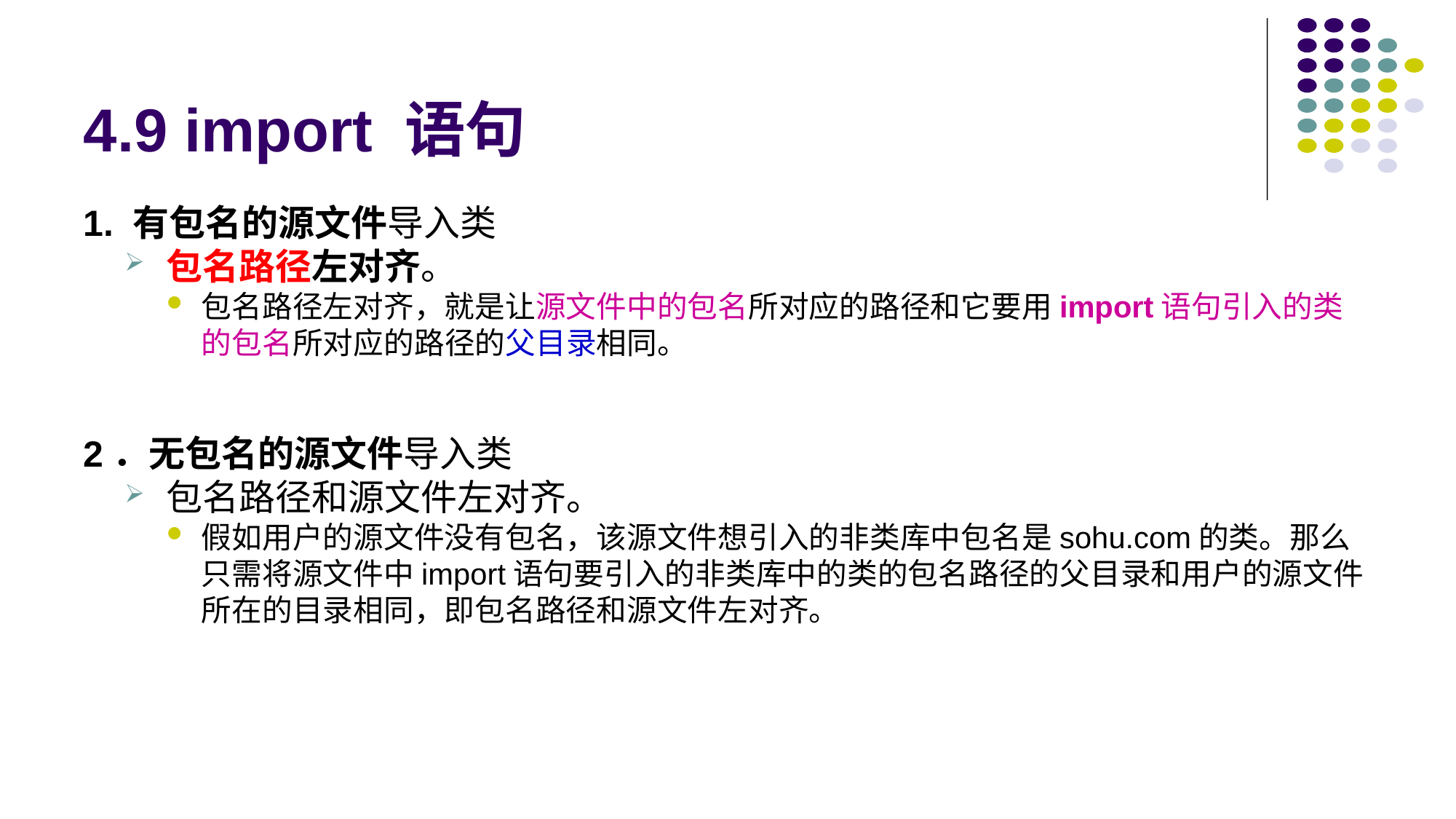

# 4.9 import 语句
1. 有包名的源文件导入类
包名路径左对齐。
包名路径左对齐，就是让源文件中的包名所对应的路径和它要用import语句引入的类的包名所对应的路径的父目录相同。

2．无包名的源文件导入类
包名路径和源文件左对齐。
假如用户的源文件没有包名，该源文件想引入的非类库中包名是sohu.com的类。那么只需将源文件中import语句要引入的非类库中的类的包名路径的父目录和用户的源文件所在的目录相同，即包名路径和源文件左对齐。

105